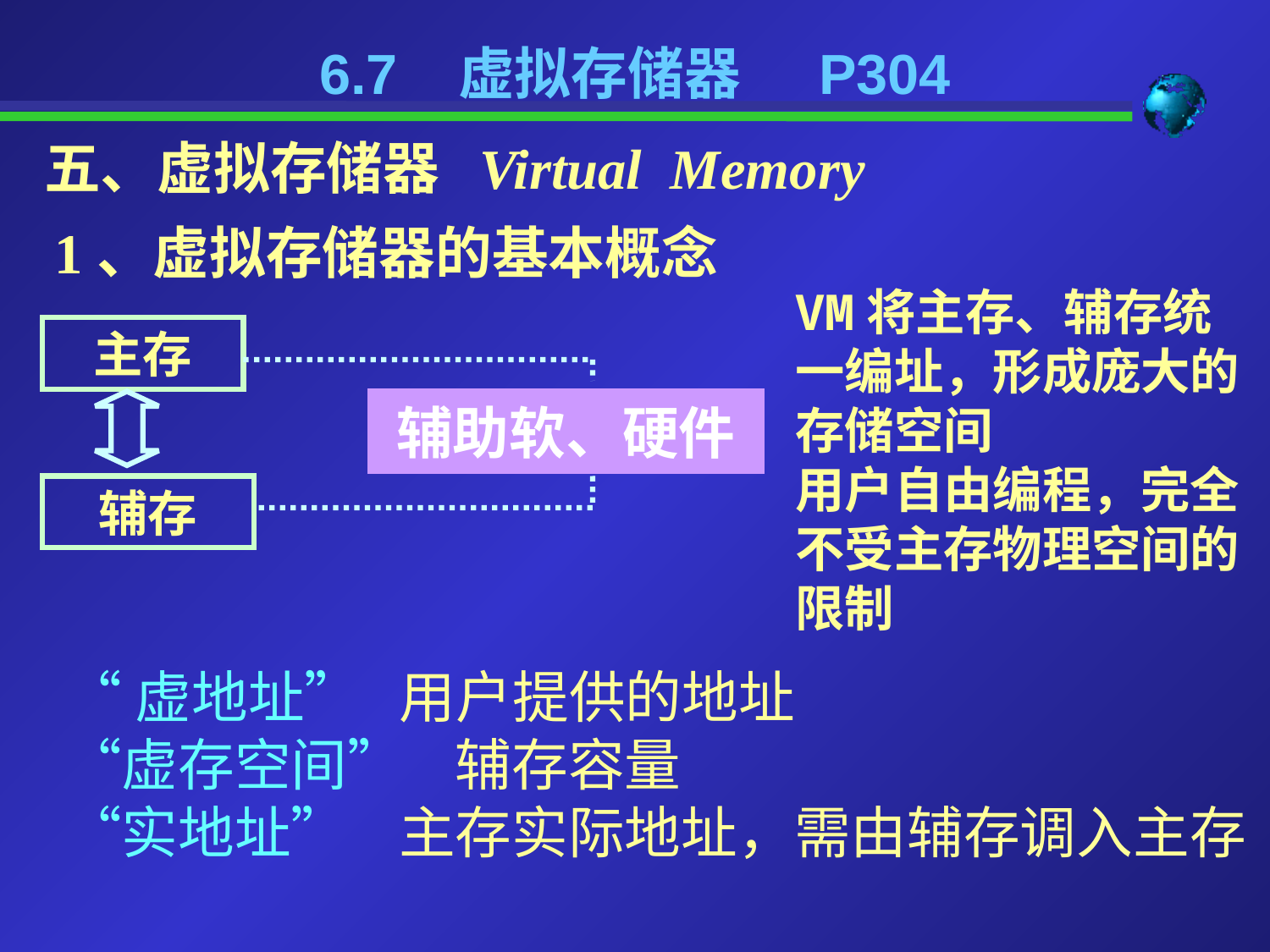

6.7   虚拟存储器     P304
五、虚拟存储器  Virtual  Memory
1、虚拟存储器的基本概念
VM将主存、辅存统一编址，形成庞大的存储空间
用户自由编程，完全不受主存物理空间的限制
主存

辅助软、硬件
辅存

“虚地址”   用户提供的地址
“虚存空间”    辅存容量
“实地址”    主存实际地址，需由辅存调入主存
69